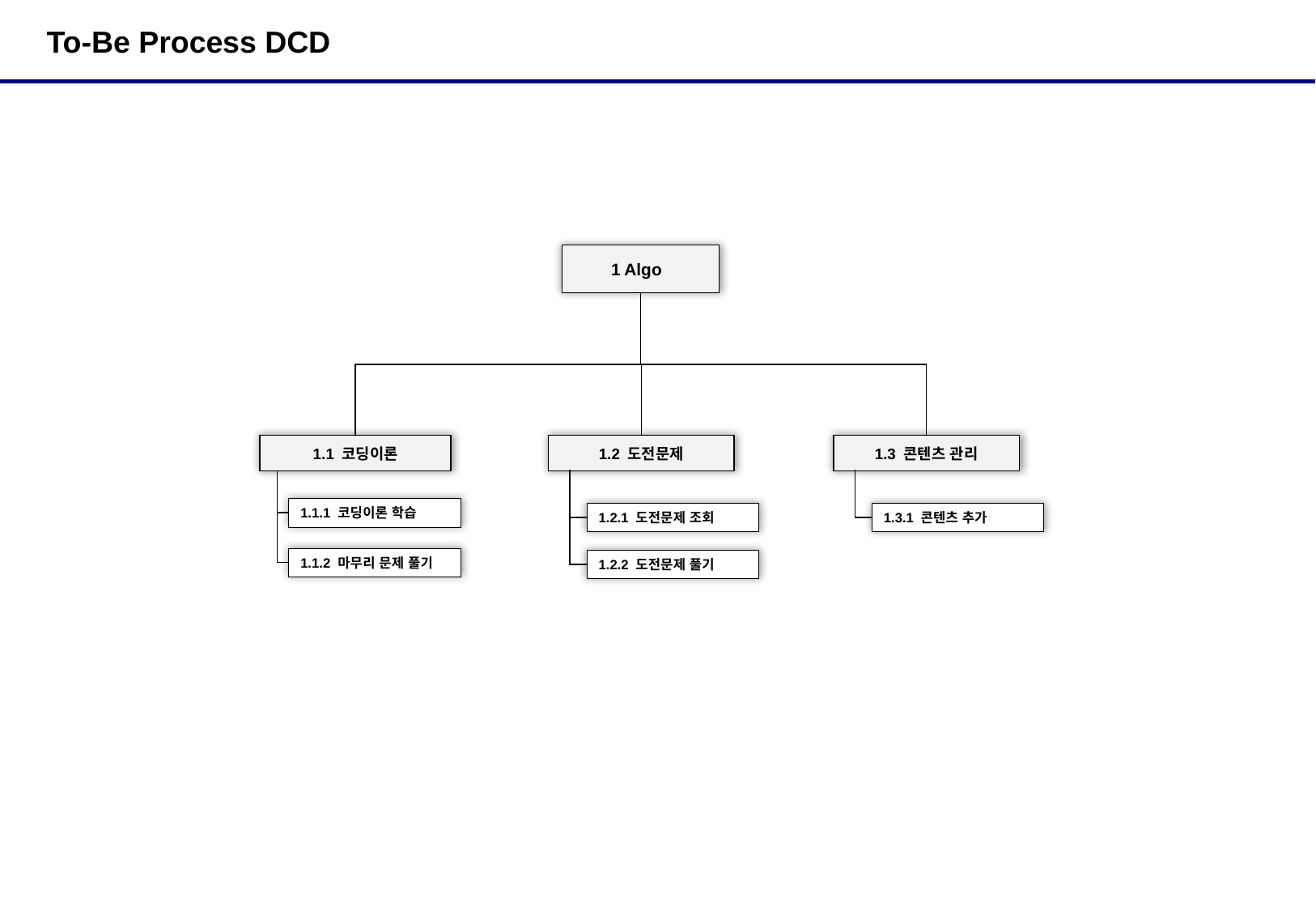

# To-Be Process DCD
1 Algo
1.2 도전문제
1.3 콘텐츠 관리
1.1 코딩이론

1.1.1 코딩이론 학습
1.2.1 도전문제 조회
1.3.1 콘텐츠 추가
1.1.2 마무리 문제 풀기
1.2.2 도전문제 풀기